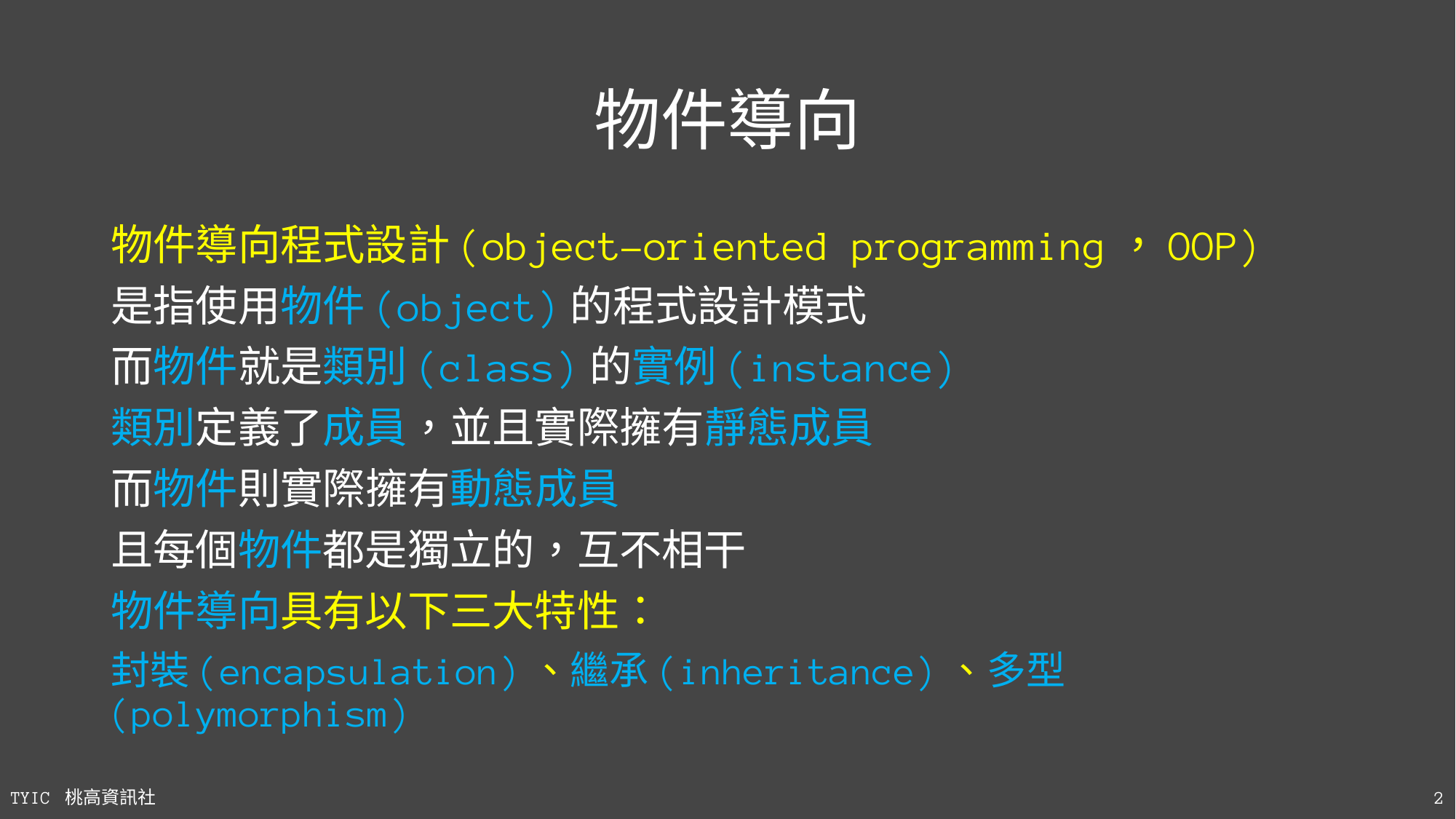

# 物件導向
物件導向程式設計(object-oriented programming，OOP)
是指使用物件(object)的程式設計模式
而物件就是類別(class)的實例(instance)
類別定義了成員，並且實際擁有靜態成員
而物件則實際擁有動態成員
且每個物件都是獨立的，互不相干
物件導向具有以下三大特性：
封裝(encapsulation)、繼承(inheritance)、多型(polymorphism)